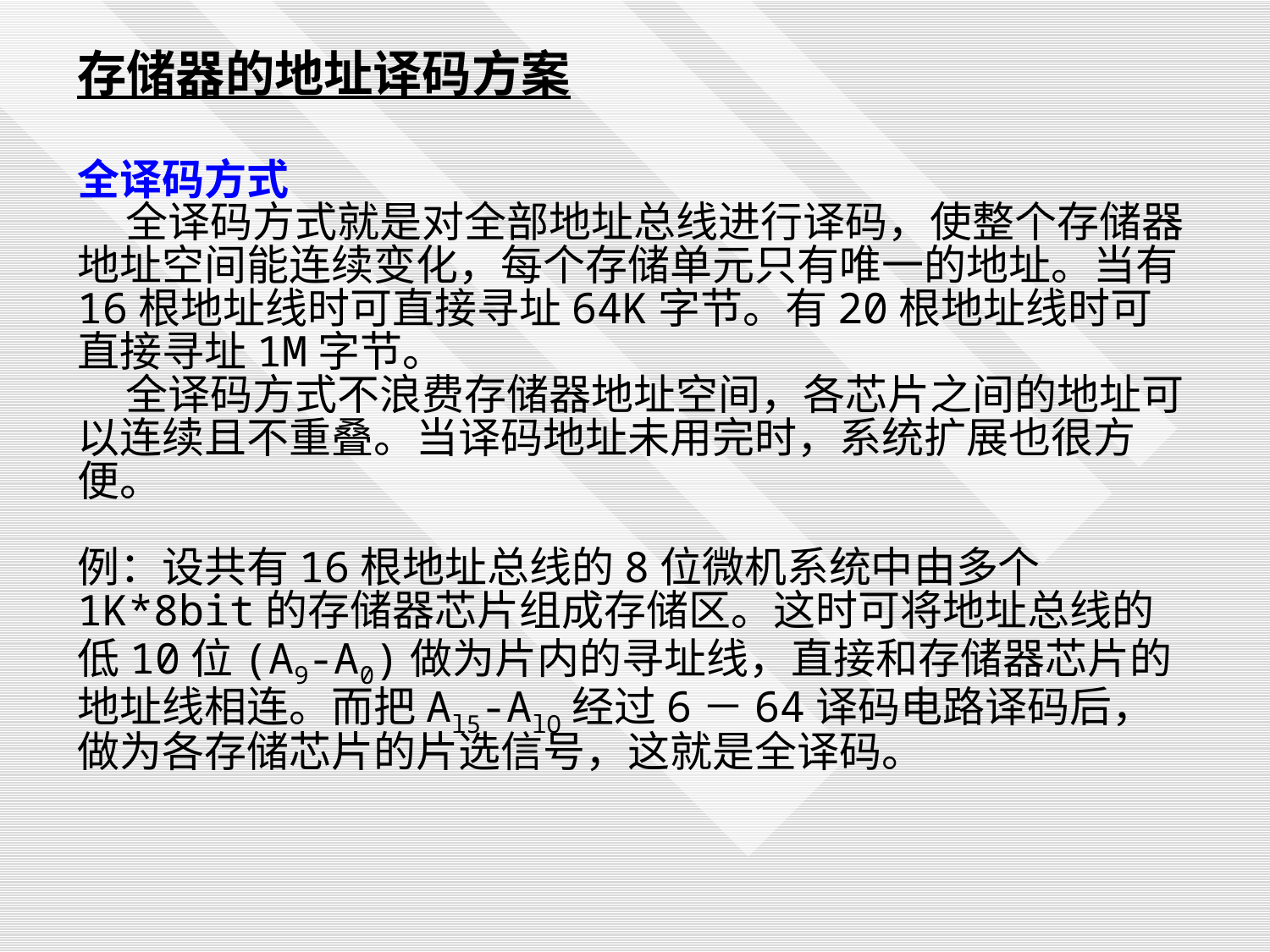

存储器的地址译码方案

全译码方式
    全译码方式就是对全部地址总线进行译码，使整个存储器地址空间能连续变化，每个存储单元只有唯一的地址。当有16根地址线时可直接寻址64K字节。有20根地址线时可直接寻址1M字节。
    全译码方式不浪费存储器地址空间，各芯片之间的地址可以连续且不重叠。当译码地址未用完时，系统扩展也很方便。

例：设共有16根地址总线的8位微机系统中由多个1K*8bit的存储器芯片组成存储区。这时可将地址总线的低10位(A9-A0)做为片内的寻址线，直接和存储器芯片的地址线相连。而把Al5-AlO经过6－64译码电路译码后，做为各存储芯片的片选信号，这就是全译码。